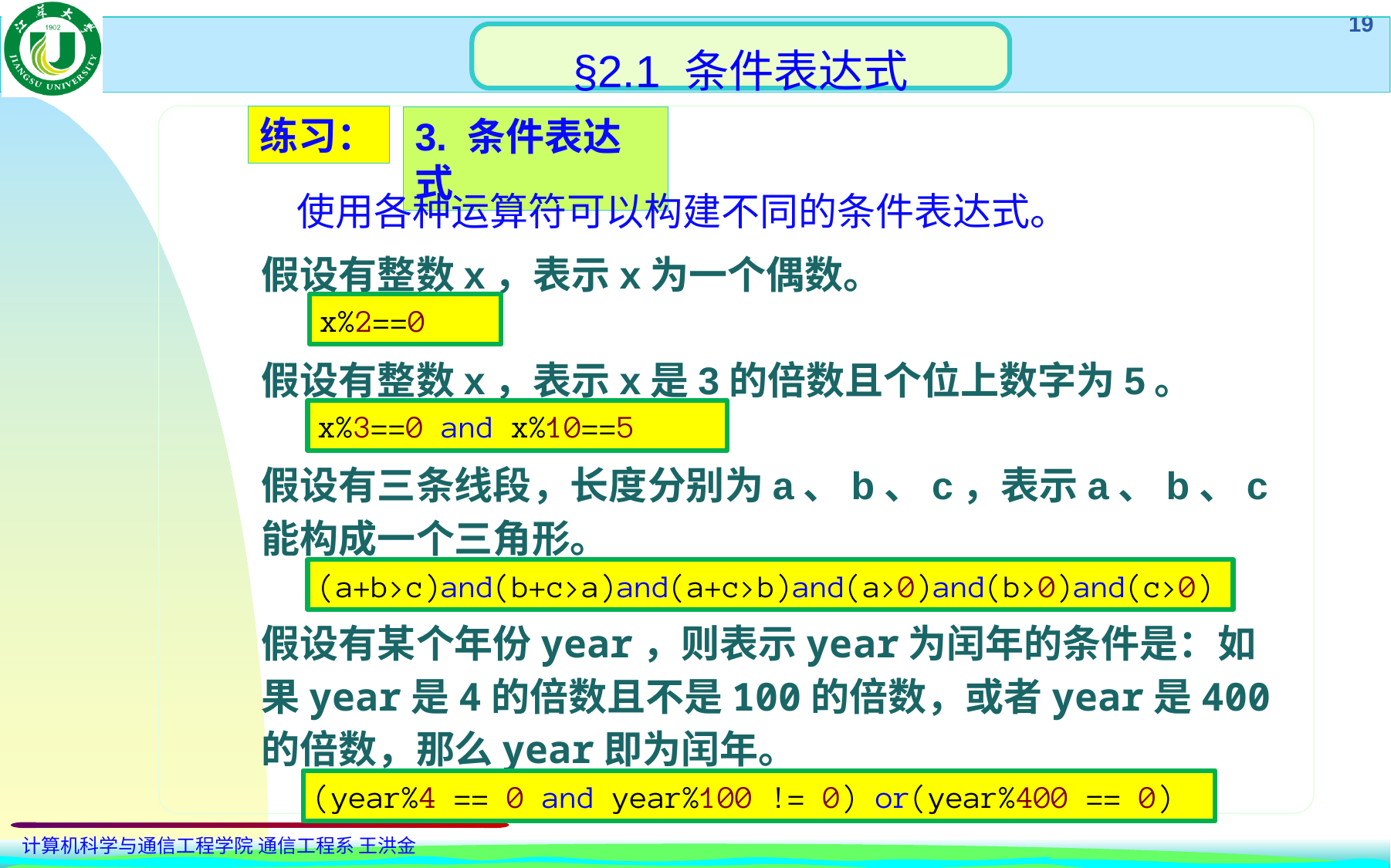

§2.1 条件表达式
练习：
3. 条件表达式
   使用各种运算符可以构建不同的条件表达式。
假设有整数x，表示x为一个偶数。

假设有整数x，表示x是3的倍数且个位上数字为5。

假设有三条线段，长度分别为a、b、c，表示a、b、c能构成一个三角形。

假设有某个年份year，则表示year为闰年的条件是：如果year是4的倍数且不是100的倍数，或者year是400的倍数，那么year即为闰年。
x%2==0
x%3==0 and x%10==5
(a+b>c)and(b+c>a)and(a+c>b)and(a>0)and(b>0)and(c>0)
(year%4 == 0 and year%100 != 0) or(year%400 == 0)